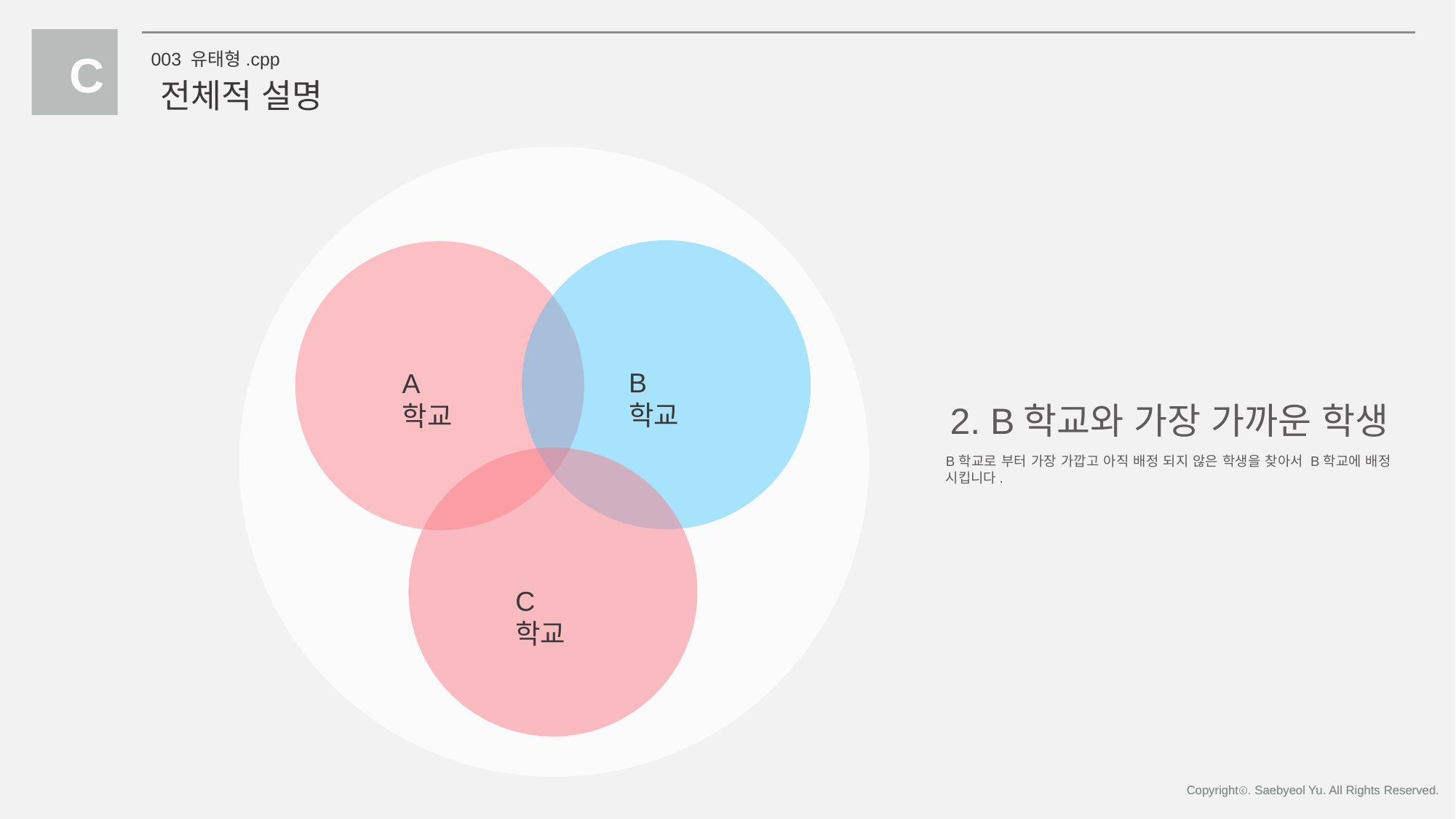

C
003 유태형.cpp
전체적 설명

B학교
A학교
2. B학교와 가장 가까운 학생
B학교로 부터 가장 가깝고 아직 배정 되지 않은 학생을 찾아서 B학교에 배정 시킵니다.
C학교
Copyrightⓒ. Saebyeol Yu. All Rights Reserved.